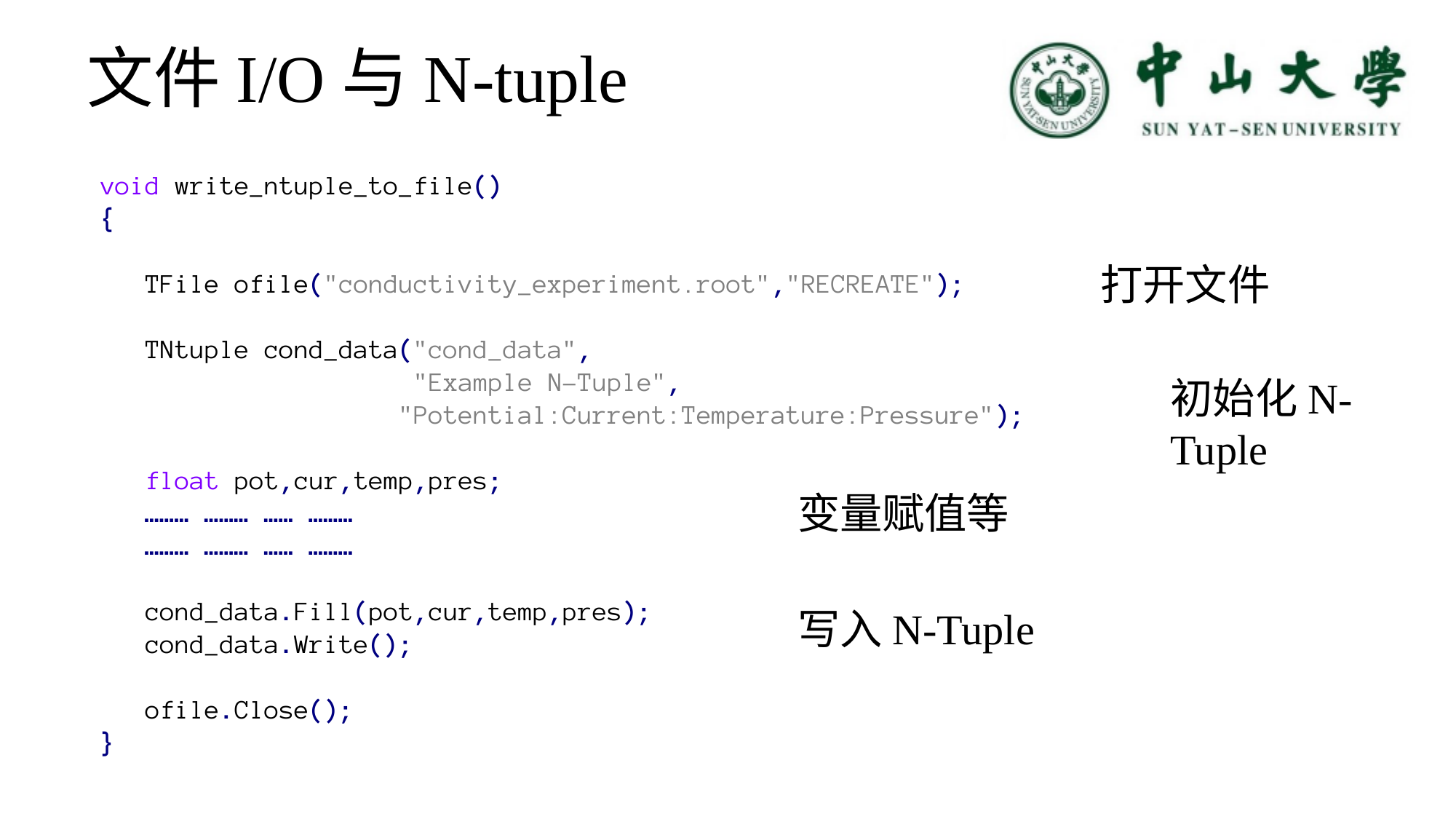

文件I/O与N-tuple
void write_ntuple_to_file()
{

   TFile ofile("conductivity_experiment.root","RECREATE");

   TNtuple cond_data("cond_data",
                     "Example N-Tuple",
                    "Potential:Current:Temperature:Pressure");

   float pot,cur,temp,pres;
   ……… ……… …… ………
   ……… ……… …… ………

   cond_data.Fill(pot,cur,temp,pres);
   cond_data.Write();

   ofile.Close();
}
打开文件
初始化N-Tuple
变量赋值等
写入N-Tuple